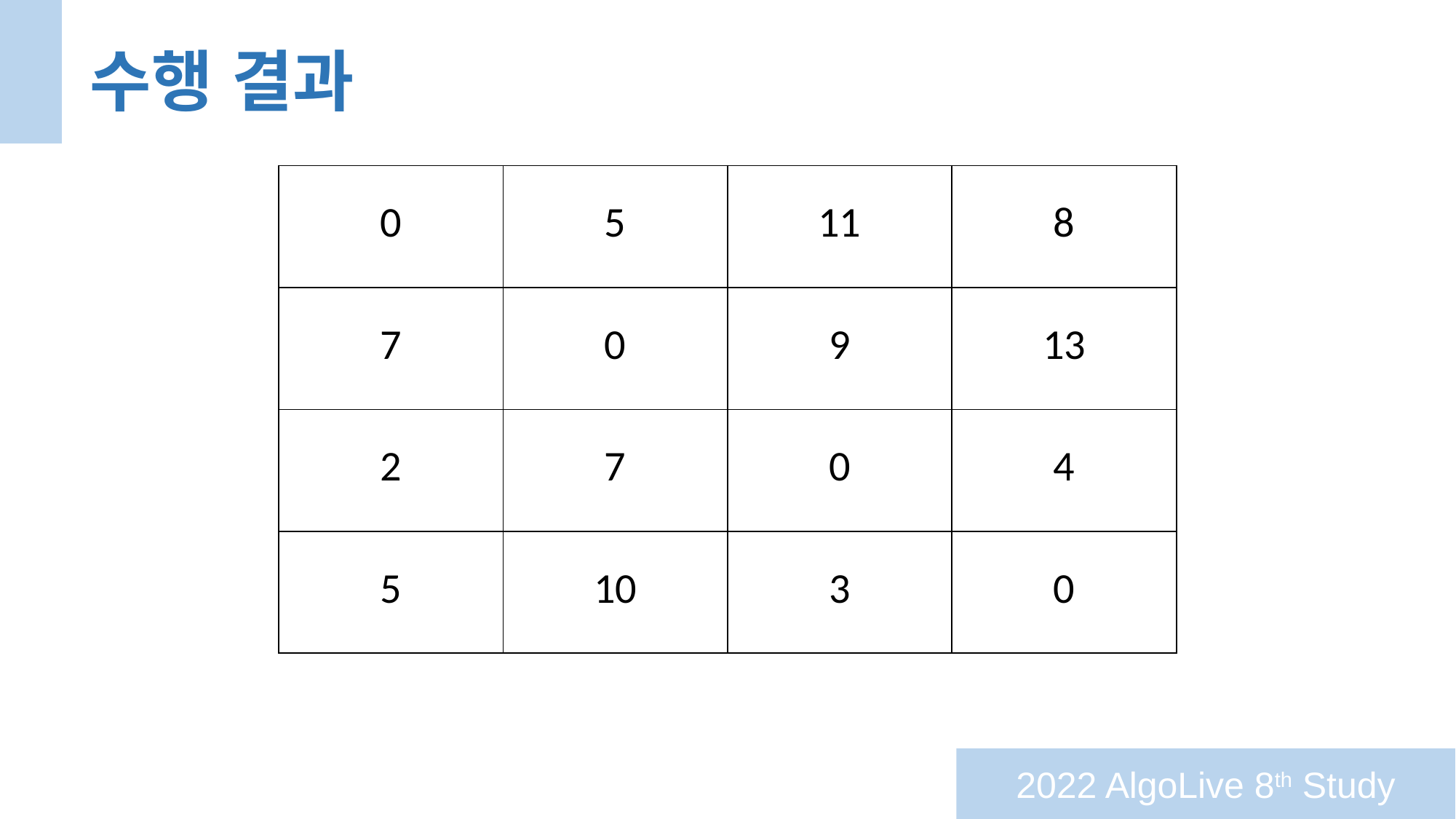

수행 결과
| 0 | 5 | 11 | 8 |
| --- | --- | --- | --- |
| 7 | 0 | 9 | 13 |
| 2 | 7 | 0 | 4 |
| 5 | 10 | 3 | 0 |